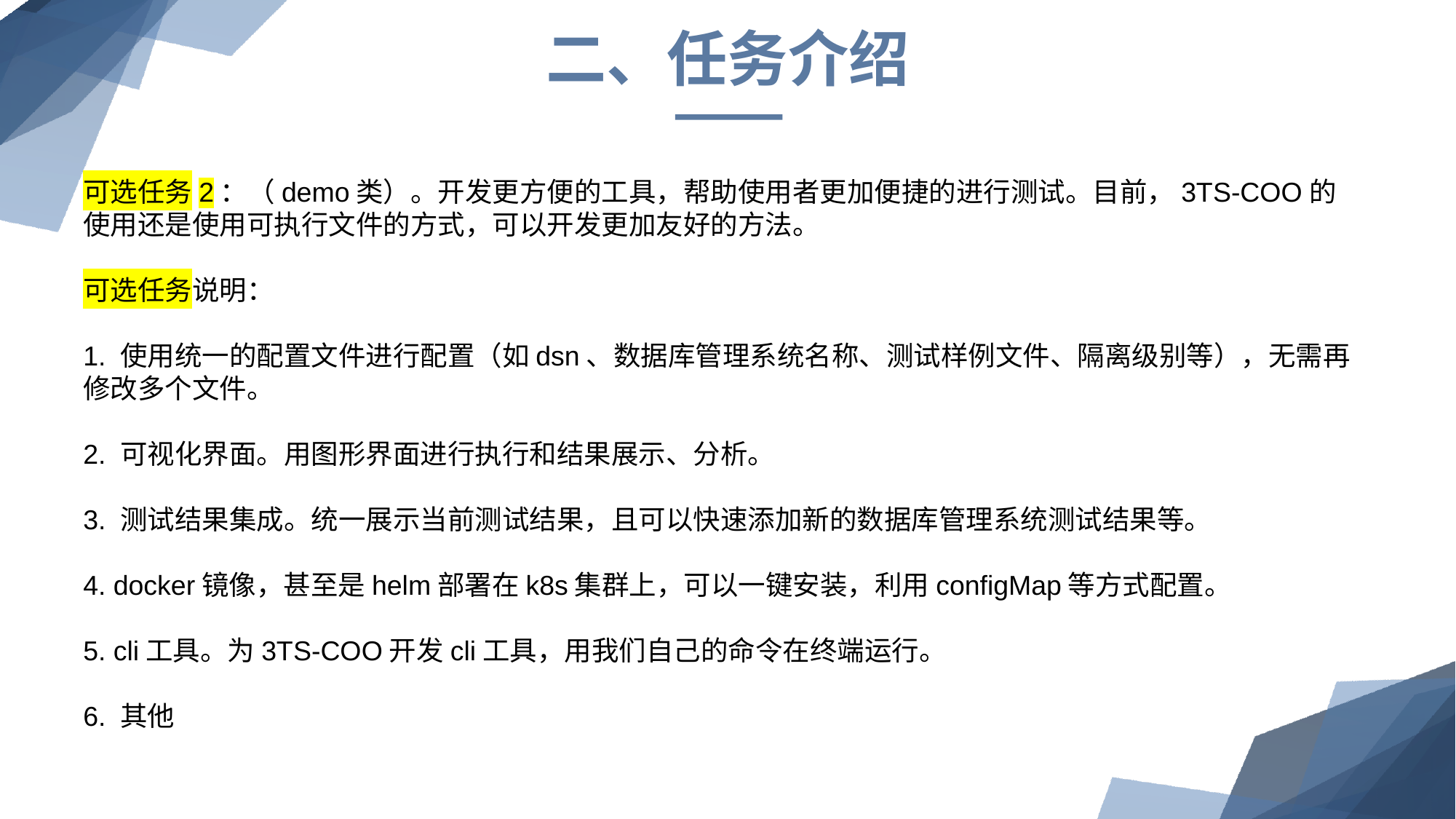

二、任务介绍

可选任务2：（demo类）。开发更方便的工具，帮助使用者更加便捷的进行测试。目前，3TS-COO的使用还是使用可执行文件的方式，可以开发更加友好的方法。

可选任务说明：

1. 使用统一的配置文件进行配置（如dsn、数据库管理系统名称、测试样例文件、隔离级别等），无需再修改多个文件。

2. 可视化界面。用图形界面进行执行和结果展示、分析。

3. 测试结果集成。统一展示当前测试结果，且可以快速添加新的数据库管理系统测试结果等。

4. docker镜像，甚至是helm部署在k8s集群上，可以一键安装，利用configMap等方式配置。

5. cli工具。为3TS-COO开发cli工具，用我们自己的命令在终端运行。

6. 其他